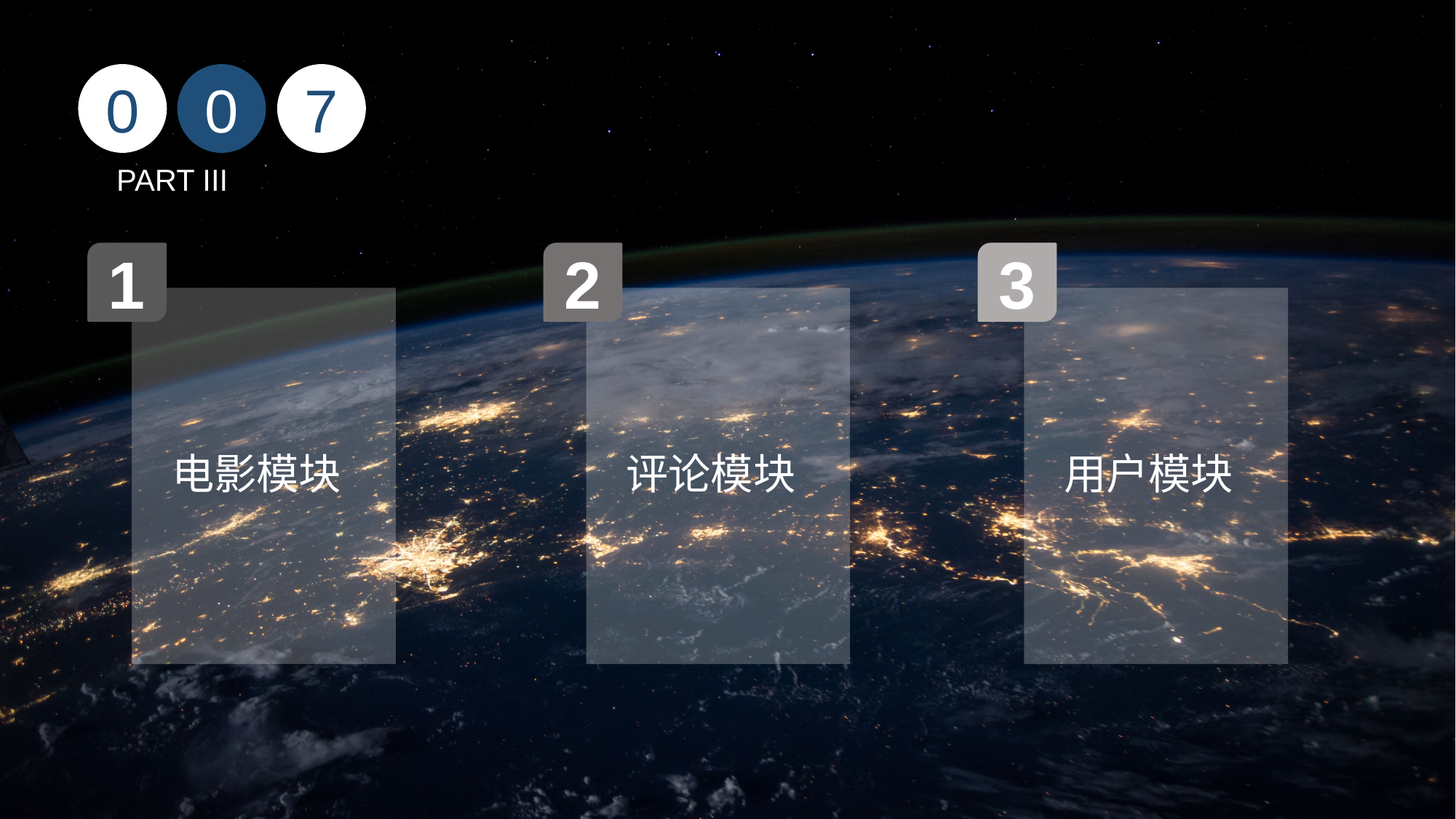

0
0
7

PART III
1
2
3
  电影模块
  评论模块
  用户模块